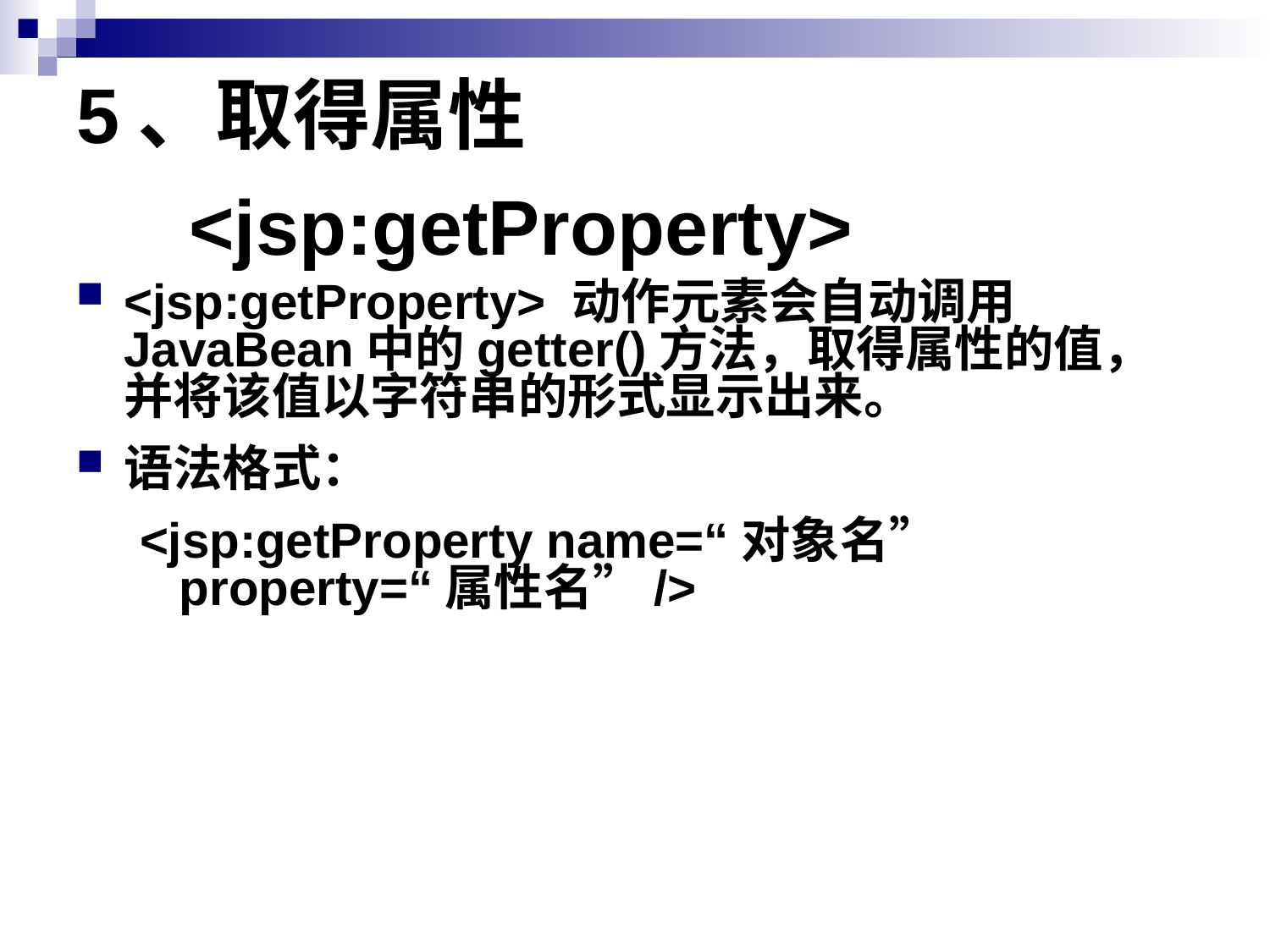

# 5、取得属性<jsp:getProperty>
<jsp:getProperty> 动作元素会自动调用JavaBean中的getter()方法，取得属性的值，并将该值以字符串的形式显示出来。
语法格式：
<jsp:getProperty name=“对象名” property=“属性名”/>

13